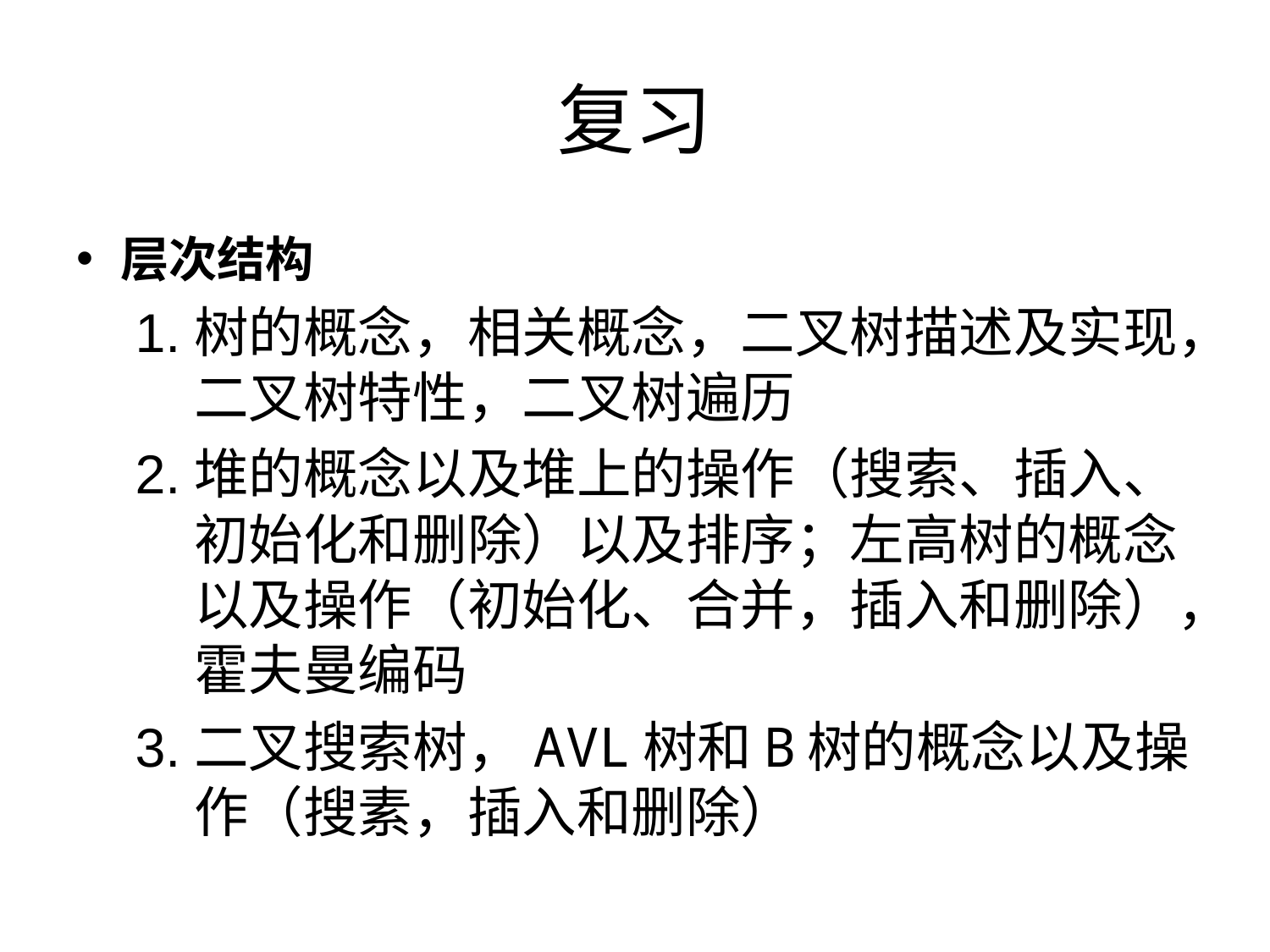

# 复习
层次结构
树的概念，相关概念，二叉树描述及实现，二叉树特性，二叉树遍历
堆的概念以及堆上的操作（搜索、插入、初始化和删除）以及排序；左高树的概念以及操作（初始化、合并，插入和删除），霍夫曼编码
二叉搜索树，AVL树和B树的概念以及操作（搜素，插入和删除）